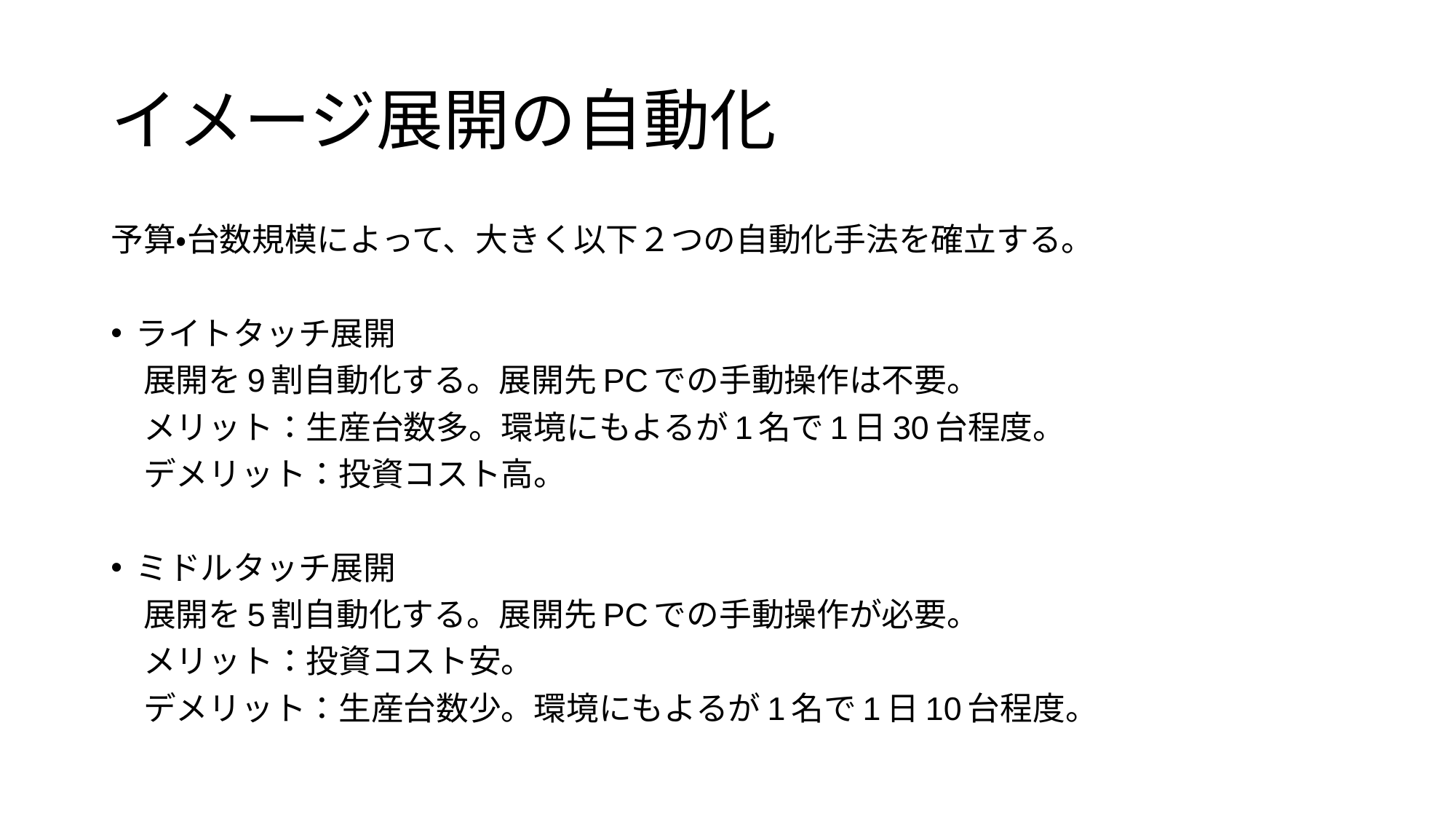

# イメージ展開の自動化
予算・台数規模によって、大きく以下２つの自動化手法を確立する。

ライトタッチ展開
　展開を9割自動化する。展開先PCでの手動操作は不要。
　メリット：生産台数多。環境にもよるが1名で1日30台程度。
　デメリット：投資コスト高。

ミドルタッチ展開
　展開を5割自動化する。展開先PCでの手動操作が必要。
　メリット：投資コスト安。
　デメリット：生産台数少。環境にもよるが1名で1日10台程度。